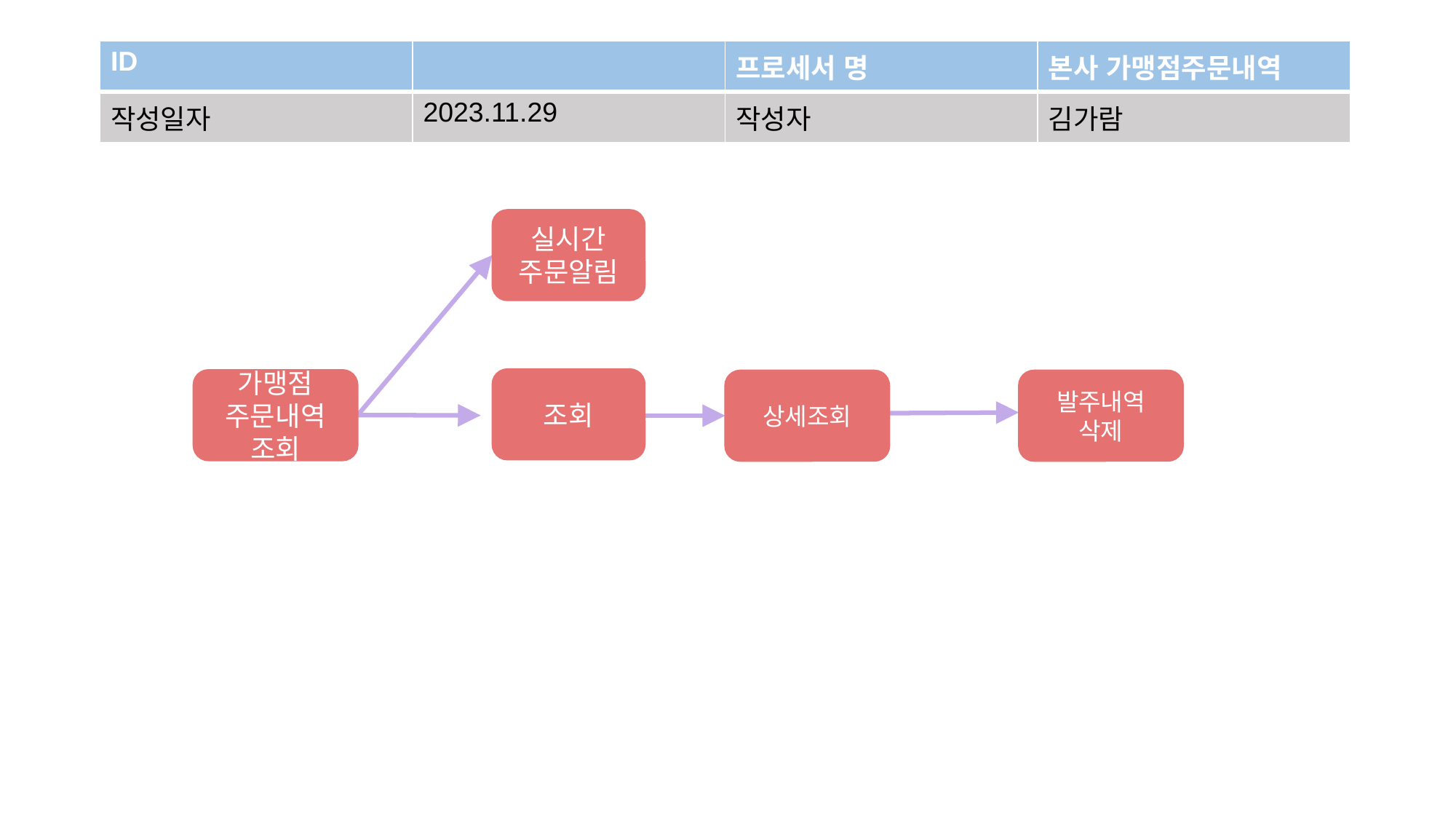

| ID |  | 프로세서 명 | 본사 가맹점주문내역 |
| --- | --- | --- | --- |
| 작성일자 | 2023.11.29 | 작성자 | 김가람 |
실시간
주문알림
조회
가맹점
주문내역
조회
상세조회
발주내역
삭제